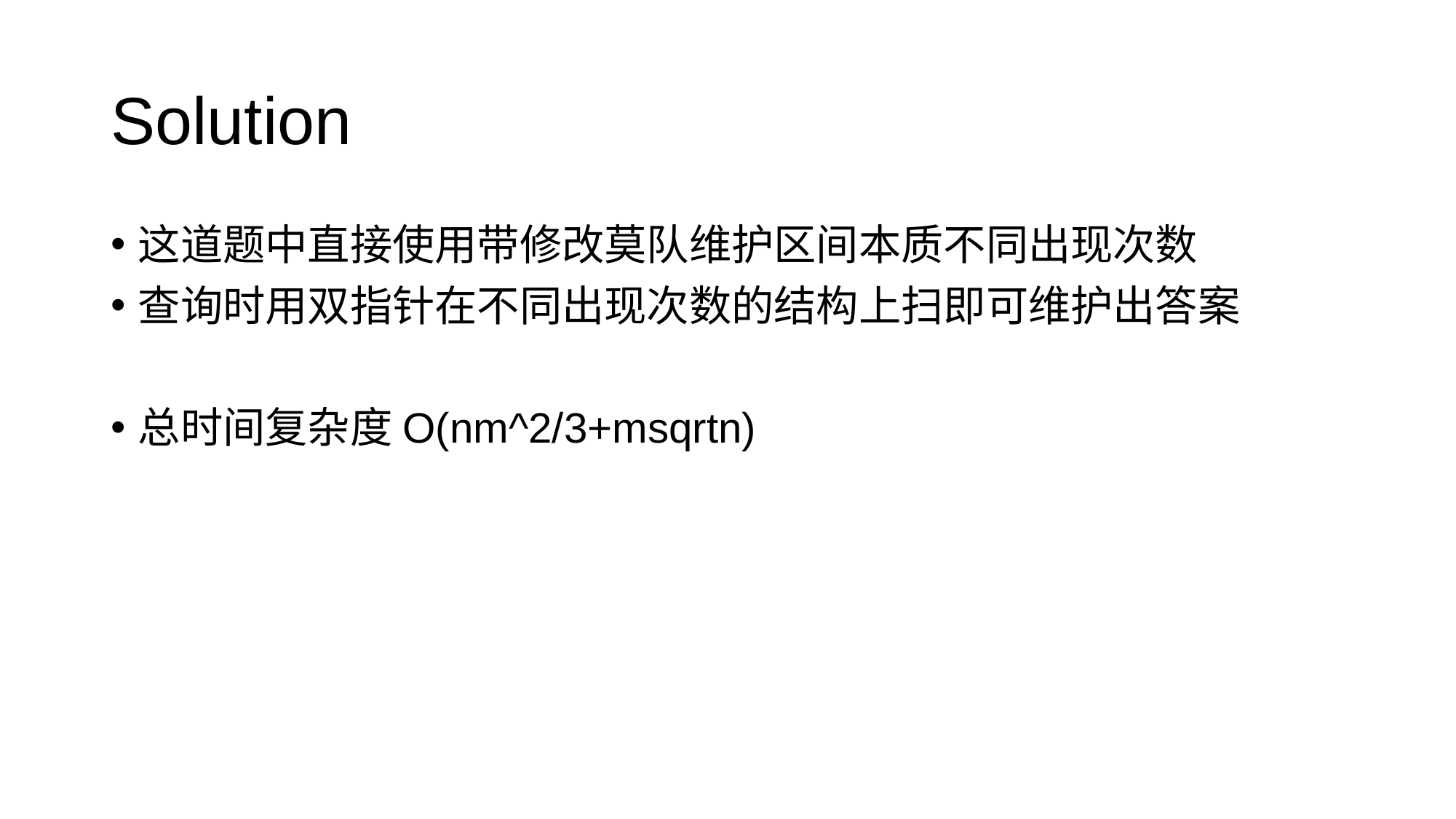

# Solution
这道题中直接使用带修改莫队维护区间本质不同出现次数
查询时用双指针在不同出现次数的结构上扫即可维护出答案

总时间复杂度O(nm^2/3+msqrtn)